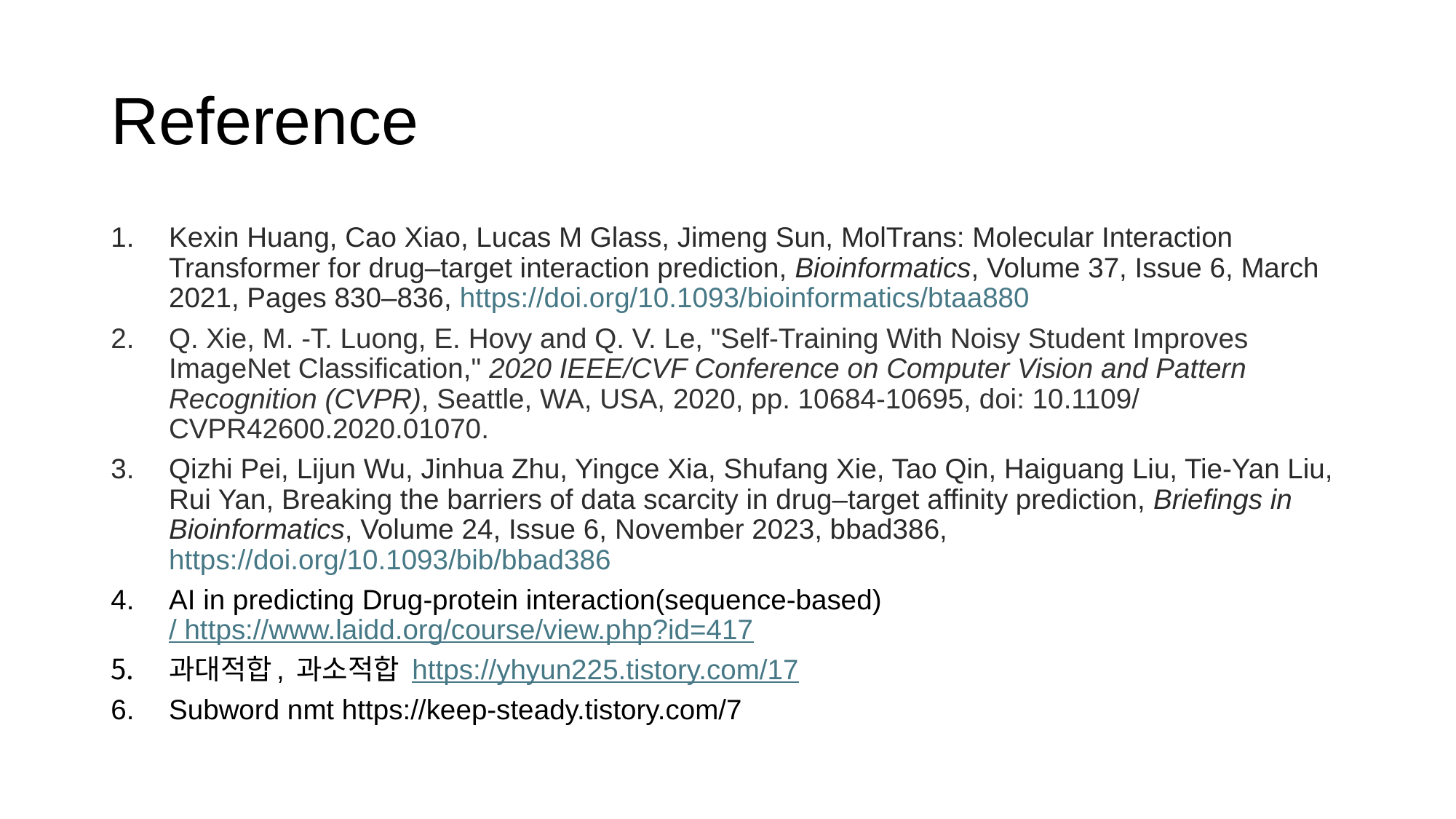

# Reference
Kexin Huang, Cao Xiao, Lucas M Glass, Jimeng Sun, MolTrans: Molecular Interaction Transformer for drug–target interaction prediction, Bioinformatics, Volume 37, Issue 6, March 2021, Pages 830–836, https://doi.org/10.1093/bioinformatics/btaa880
Q. Xie, M. -T. Luong, E. Hovy and Q. V. Le, "Self-Training With Noisy Student Improves ImageNet Classification," 2020 IEEE/CVF Conference on Computer Vision and Pattern Recognition (CVPR), Seattle, WA, USA, 2020, pp. 10684-10695, doi: 10.1109/CVPR42600.2020.01070.
Qizhi Pei, Lijun Wu, Jinhua Zhu, Yingce Xia, Shufang Xie, Tao Qin, Haiguang Liu, Tie-Yan Liu, Rui Yan, Breaking the barriers of data scarcity in drug–target affinity prediction, Briefings in Bioinformatics, Volume 24, Issue 6, November 2023, bbad386, https://doi.org/10.1093/bib/bbad386
AI in predicting Drug-protein interaction(sequence-based) / https://www.laidd.org/course/view.php?id=417
과대적합, 과소적합 https://yhyun225.tistory.com/17
Subword nmt https://keep-steady.tistory.com/7